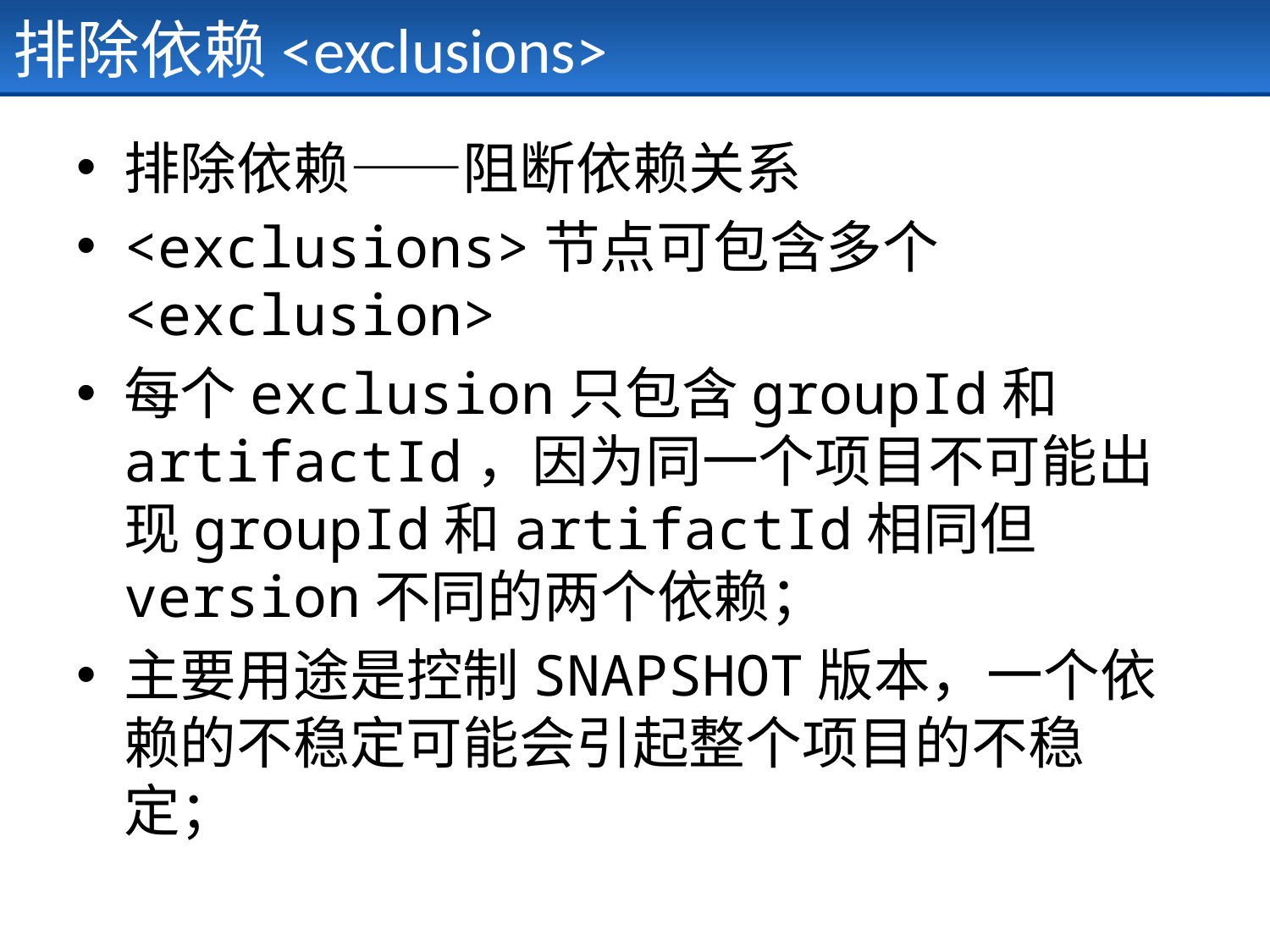

# 排除依赖<exclusions>
排除依赖——阻断依赖关系
<exclusions>节点可包含多个<exclusion>
每个exclusion只包含groupId和artifactId，因为同一个项目不可能出现groupId和artifactId相同但version不同的两个依赖；
主要用途是控制SNAPSHOT版本，一个依赖的不稳定可能会引起整个项目的不稳定；